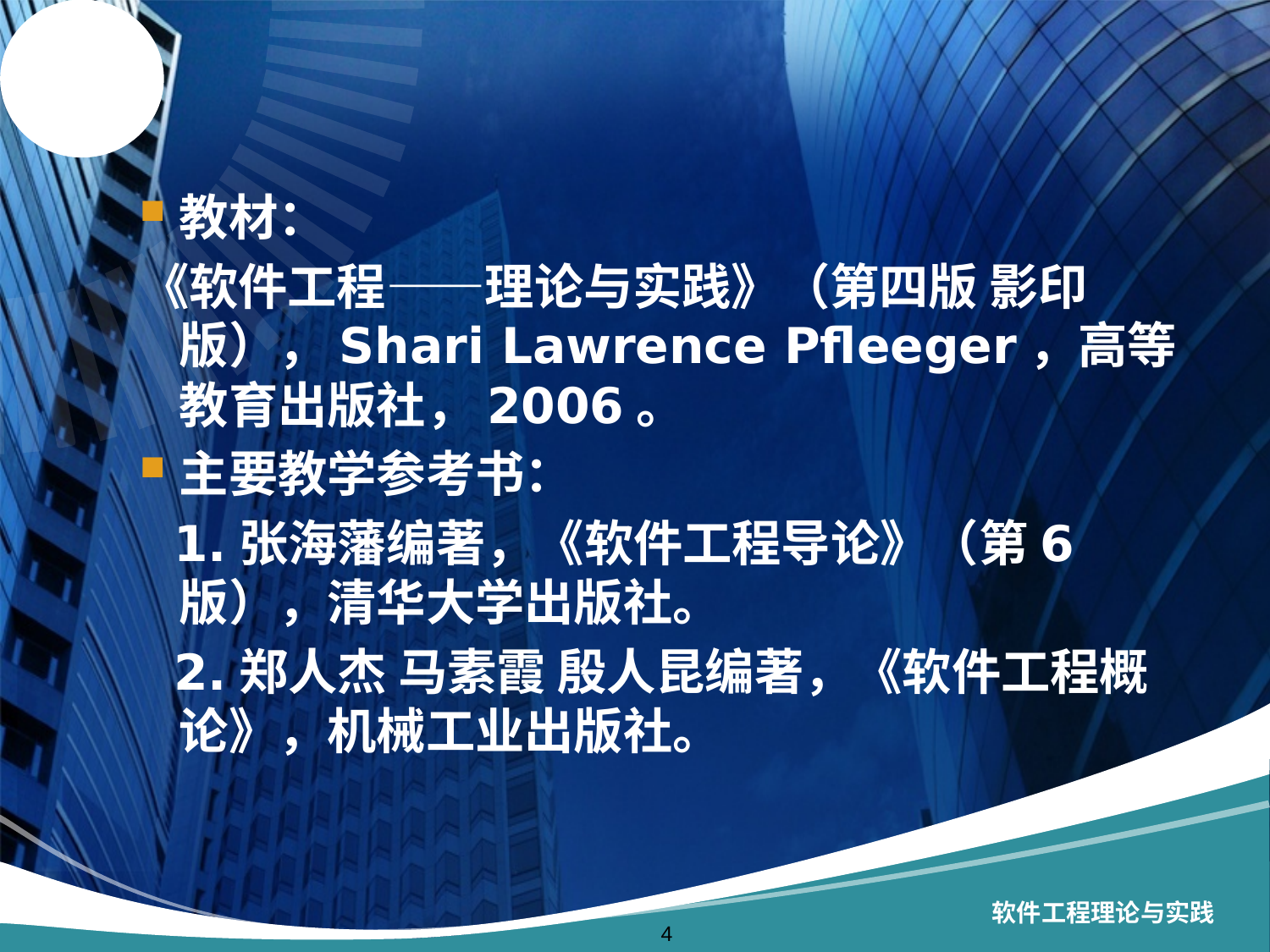

教材：
《软件工程——理论与实践》（第四版 影印版），Shari Lawrence Pfleeger，高等教育出版社，2006。
主要教学参考书：
  1.张海藩编著，《软件工程导论》（第6版），清华大学出版社。
  2.郑人杰 马素霞 殷人昆编著，《软件工程概论》，机械工业出版社。
软件工程理论与实践
4